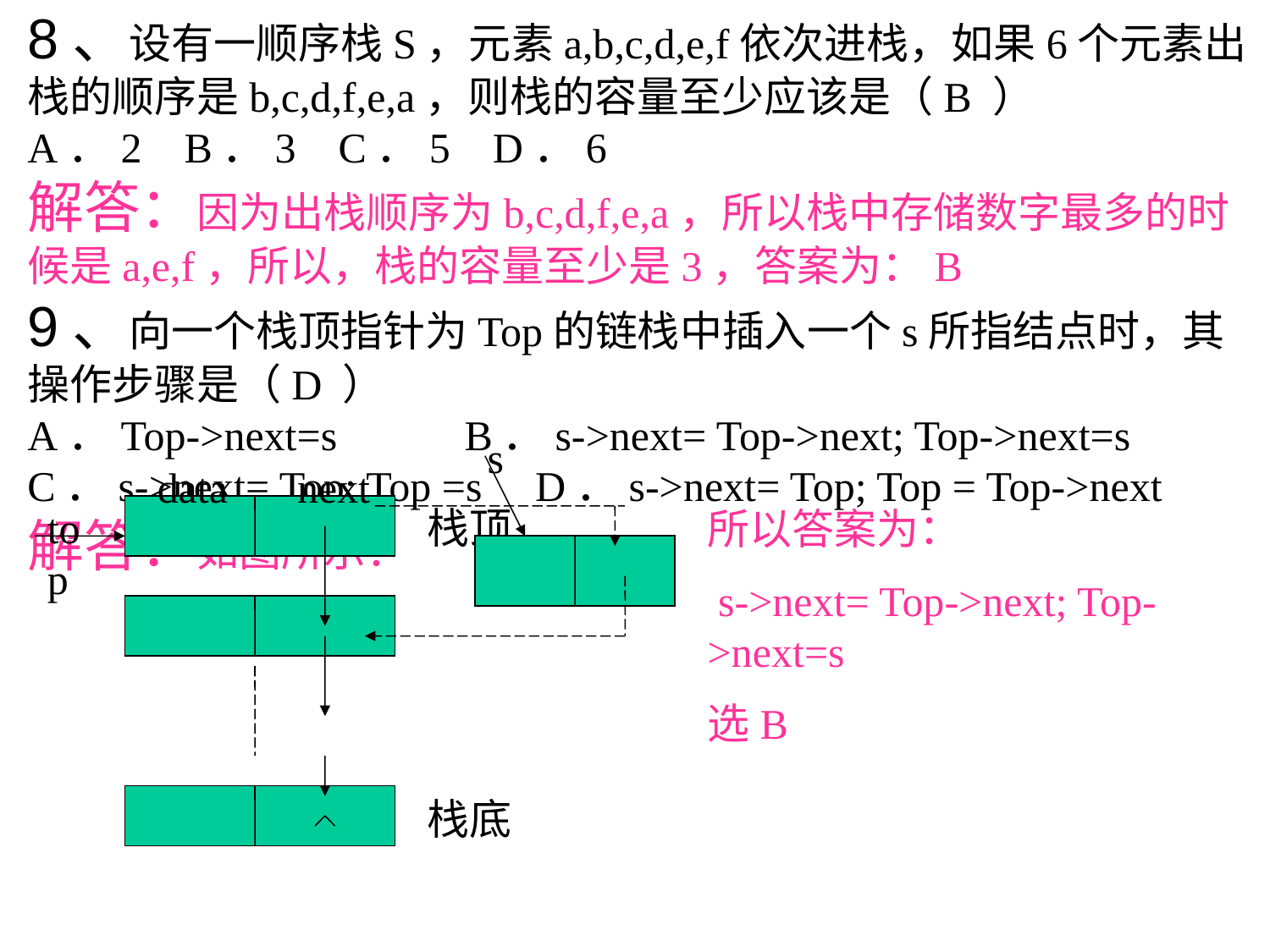

8、设有一顺序栈S，元素a,b,c,d,e,f依次进栈，如果6个元素出栈的顺序是b,c,d,f,e,a，则栈的容量至少应该是（B ）
A．2    B．3    C．5    D．6
解答：因为出栈顺序为b,c,d,f,e,a，所以栈中存储数字最多的时候是a,e,f，所以，栈的容量至少是3，答案为：B
9、向一个栈顶指针为Top的链栈中插入一个s所指结点时，其操作步骤是（D ）
A．Top->next=s            B．s->next= Top->next; Top->next=s
C．s->next= Top; Top =s     D．s->next= Top; Top = Top->next
解答：如图所示：
s
data
next

top
栈顶

所以答案为：
 s->next= Top->next; Top->next=s
选B

栈底